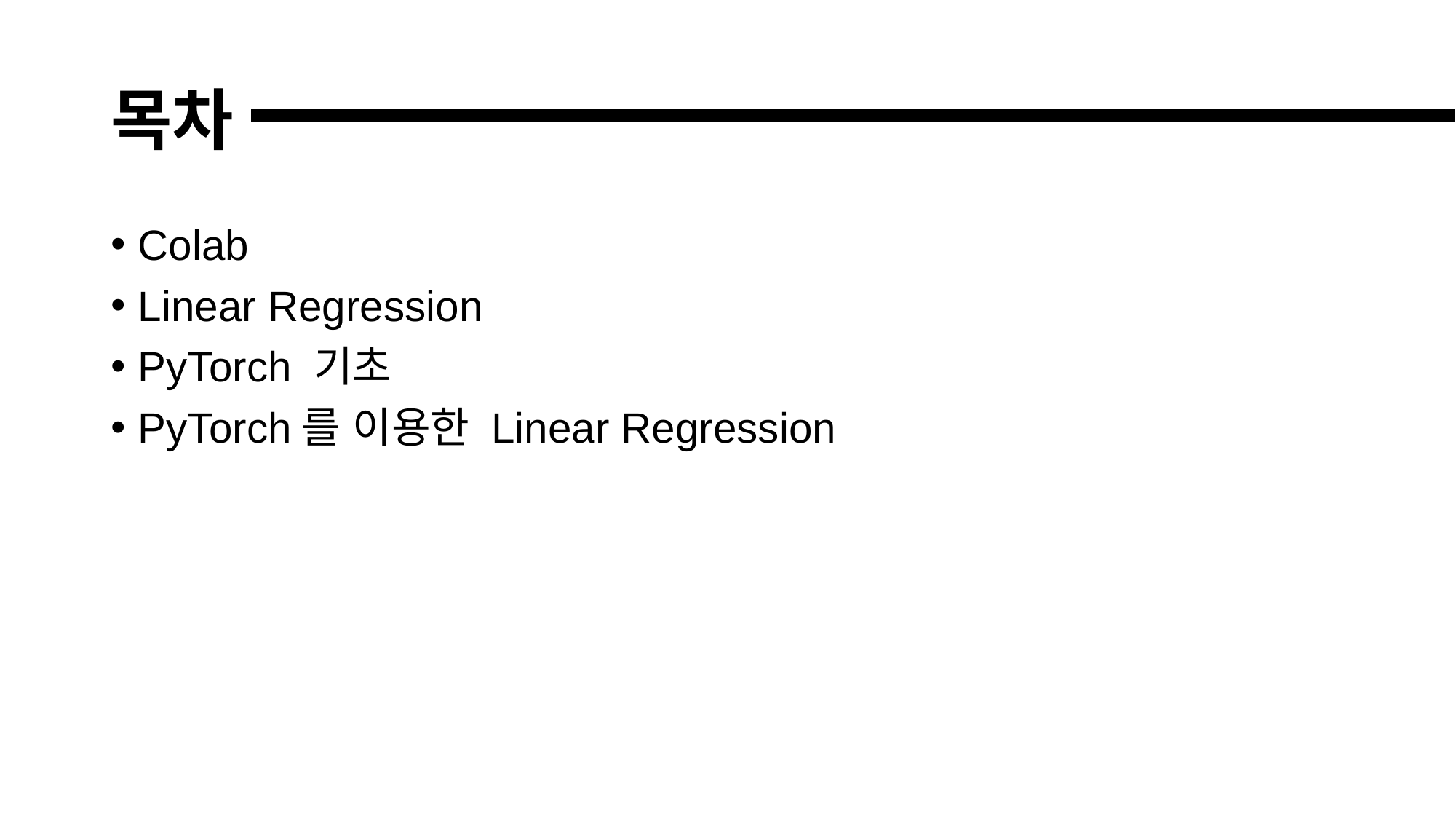

# 목차

Colab
Linear Regression
PyTorch 기초
PyTorch를 이용한 Linear Regression